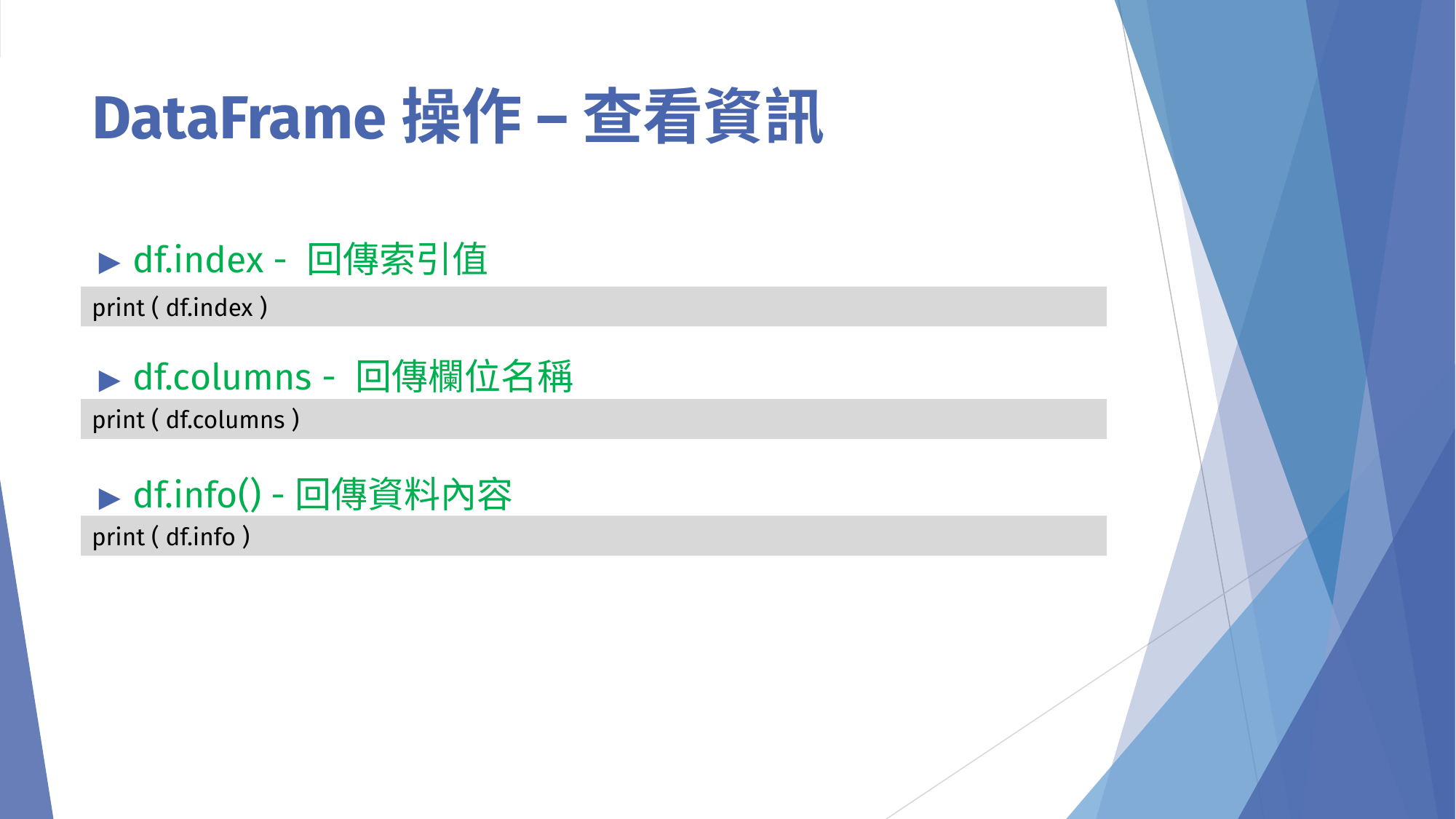

# DataFrame操作 – 查看資訊
df.index - 回傳索引值

df.columns - 回傳欄位名稱

df.info() -回傳資料內容
print ( df.index )
print ( df.columns )
print ( df.info )